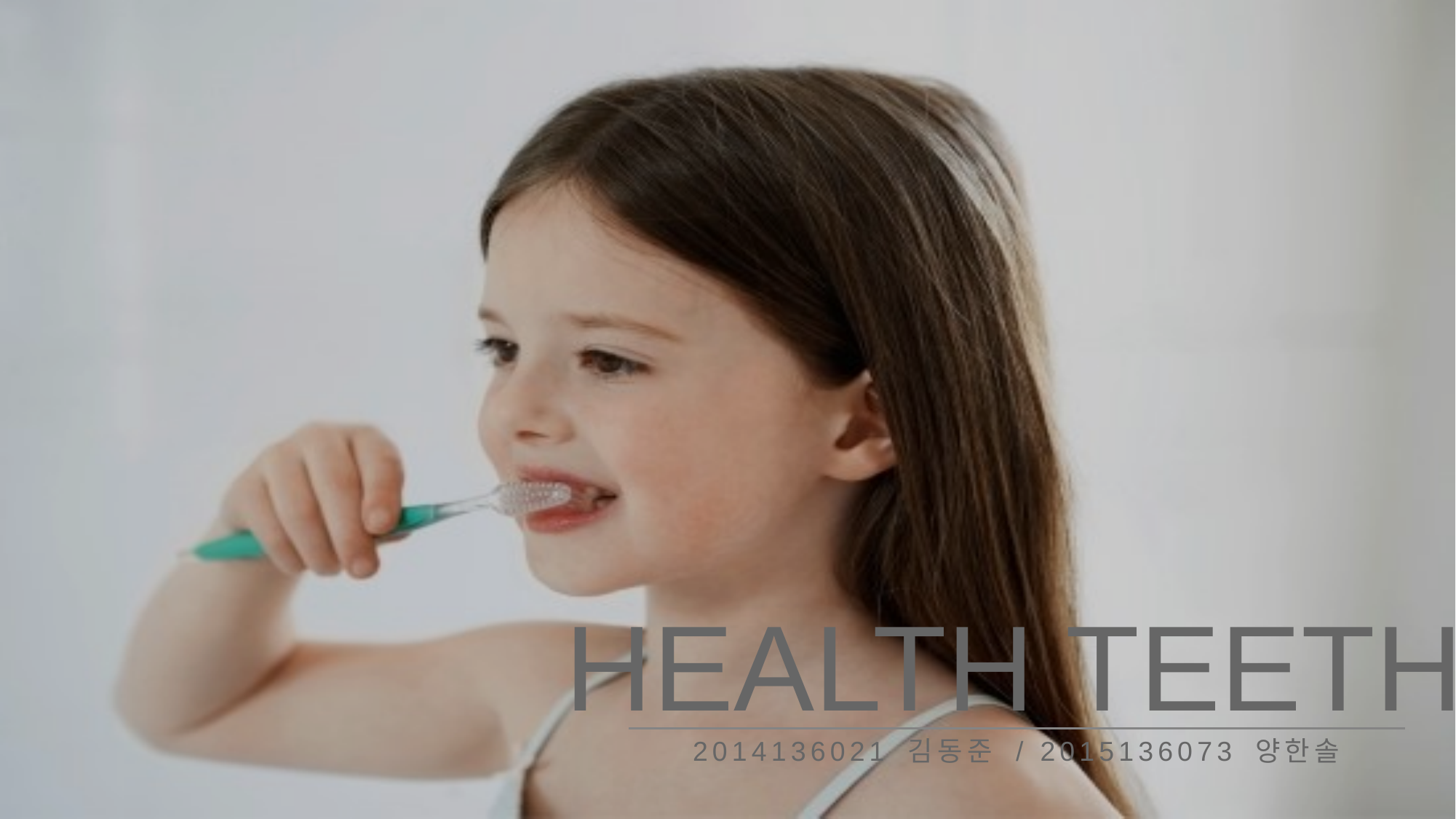

HEALTH TEETH
2014136021 김동준 / 2015136073 양한솔